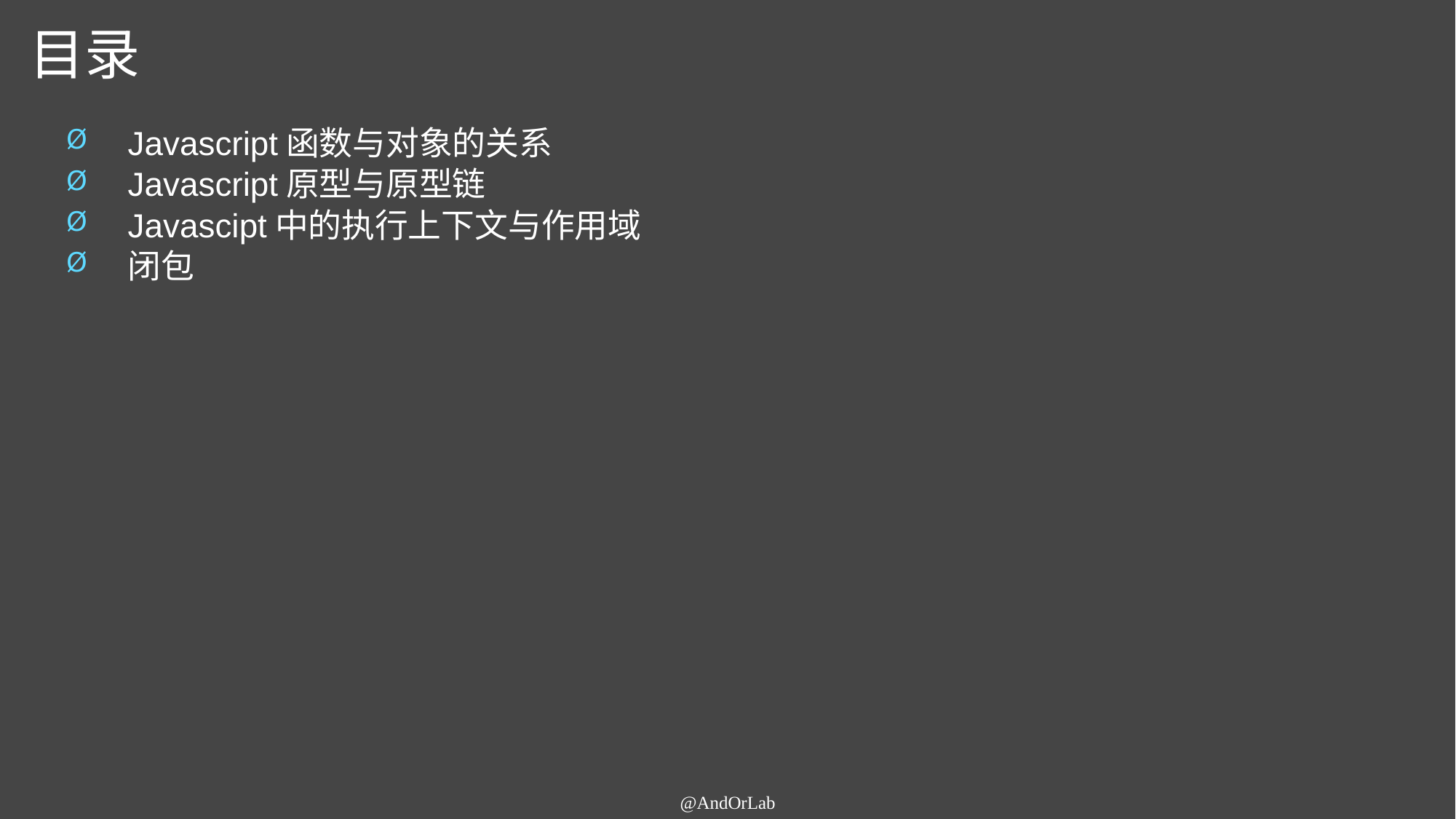

# 目录
Javascript函数与对象的关系
Javascript原型与原型链
Javascipt中的执行上下文与作用域
闭包

@AndOrLab